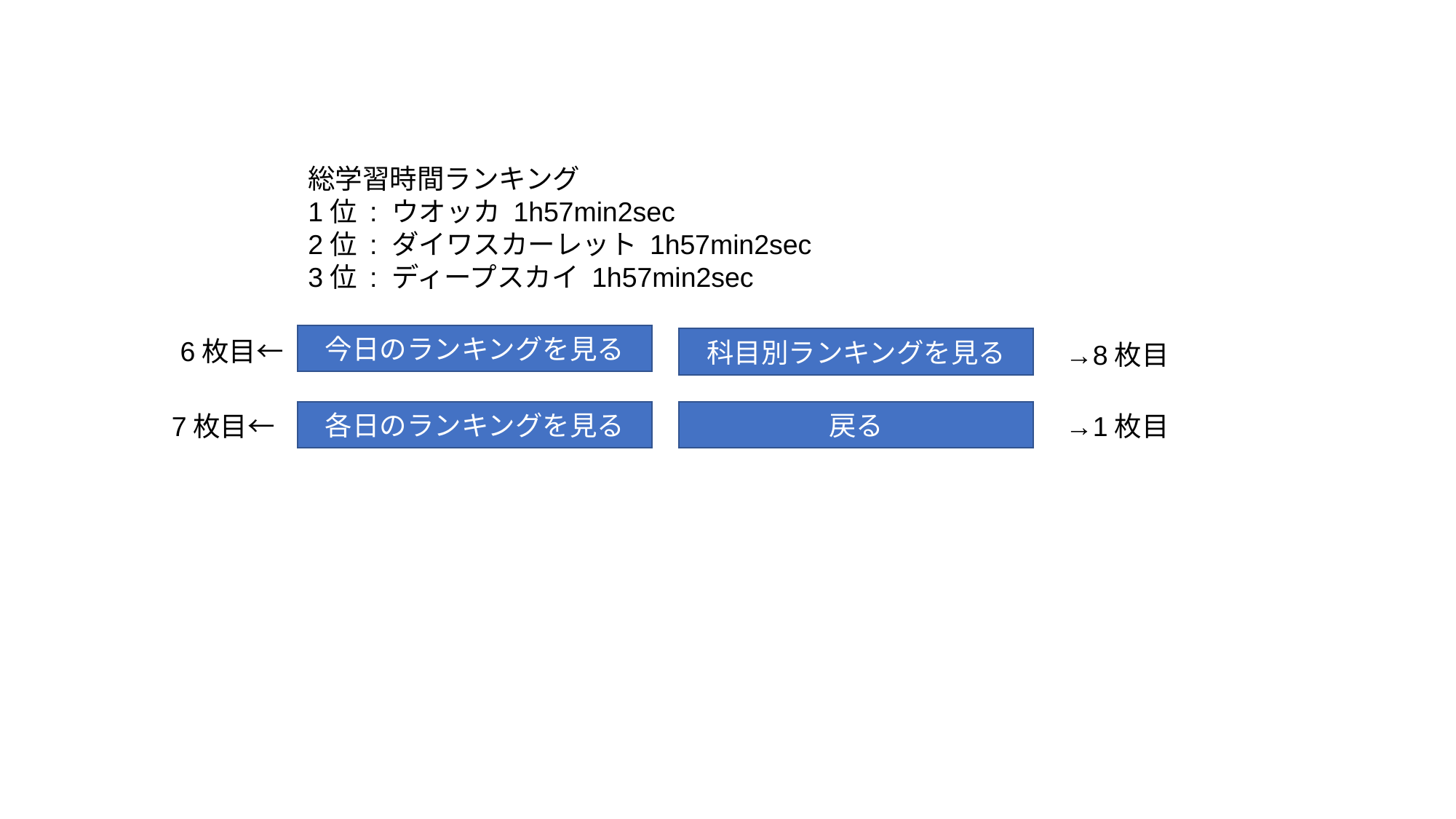

総学習時間ランキング
1位 : ウオッカ 1h57min2sec
2位 : ダイワスカーレット 1h57min2sec
3位 : ディープスカイ 1h57min2sec
今日のランキングを見る
6枚目←
科目別ランキングを見る
→8枚目
戻る
各日のランキングを見る
→1枚目
7枚目←